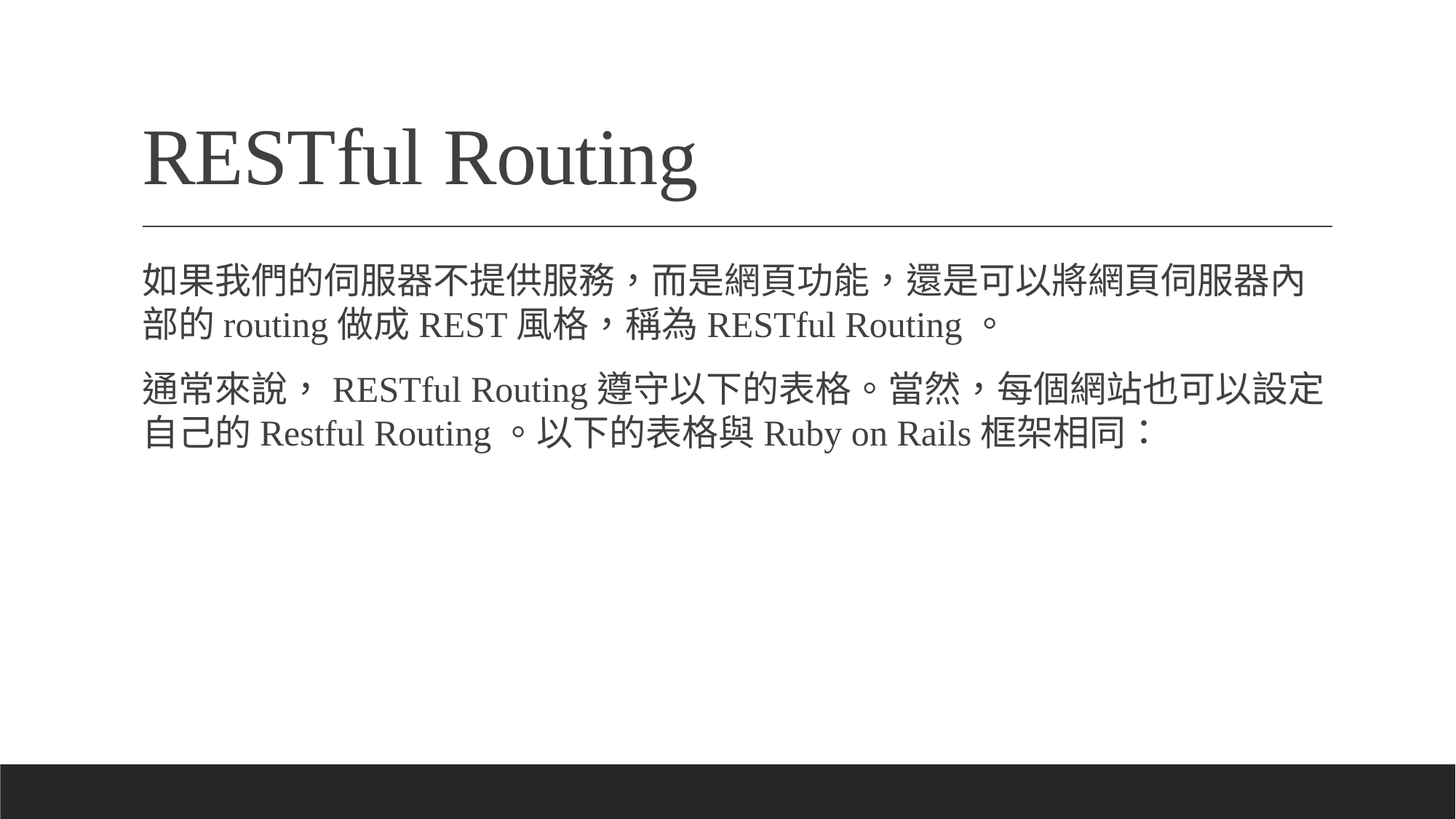

# RESTful Routing
如果我們的伺服器不提供服務，而是網頁功能，還是可以將網頁伺服器內部的routing做成REST風格，稱為RESTful Routing。
通常來說，RESTful Routing遵守以下的表格。當然，每個網站也可以設定自己的Restful Routing。以下的表格與Ruby on Rails框架相同：